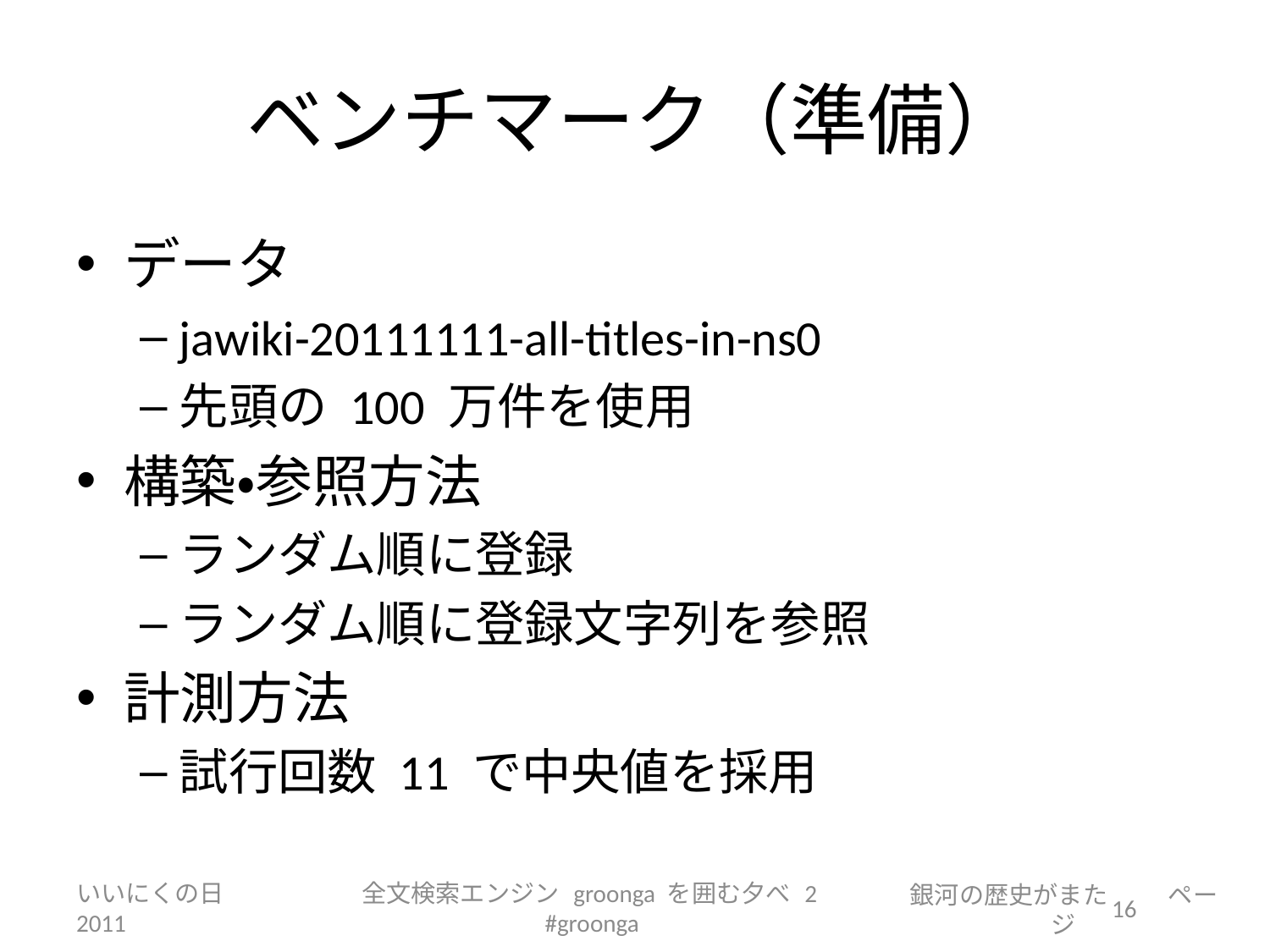

# ベンチマーク（準備）
データ
jawiki-20111111-all-titles-in-ns0
先頭の 100 万件を使用
構築・参照方法
ランダム順に登録
ランダム順に登録文字列を参照
計測方法
試行回数 11 で中央値を採用
いいにくの日 2011
全文検索エンジン groonga を囲む夕べ 2  #groonga
16